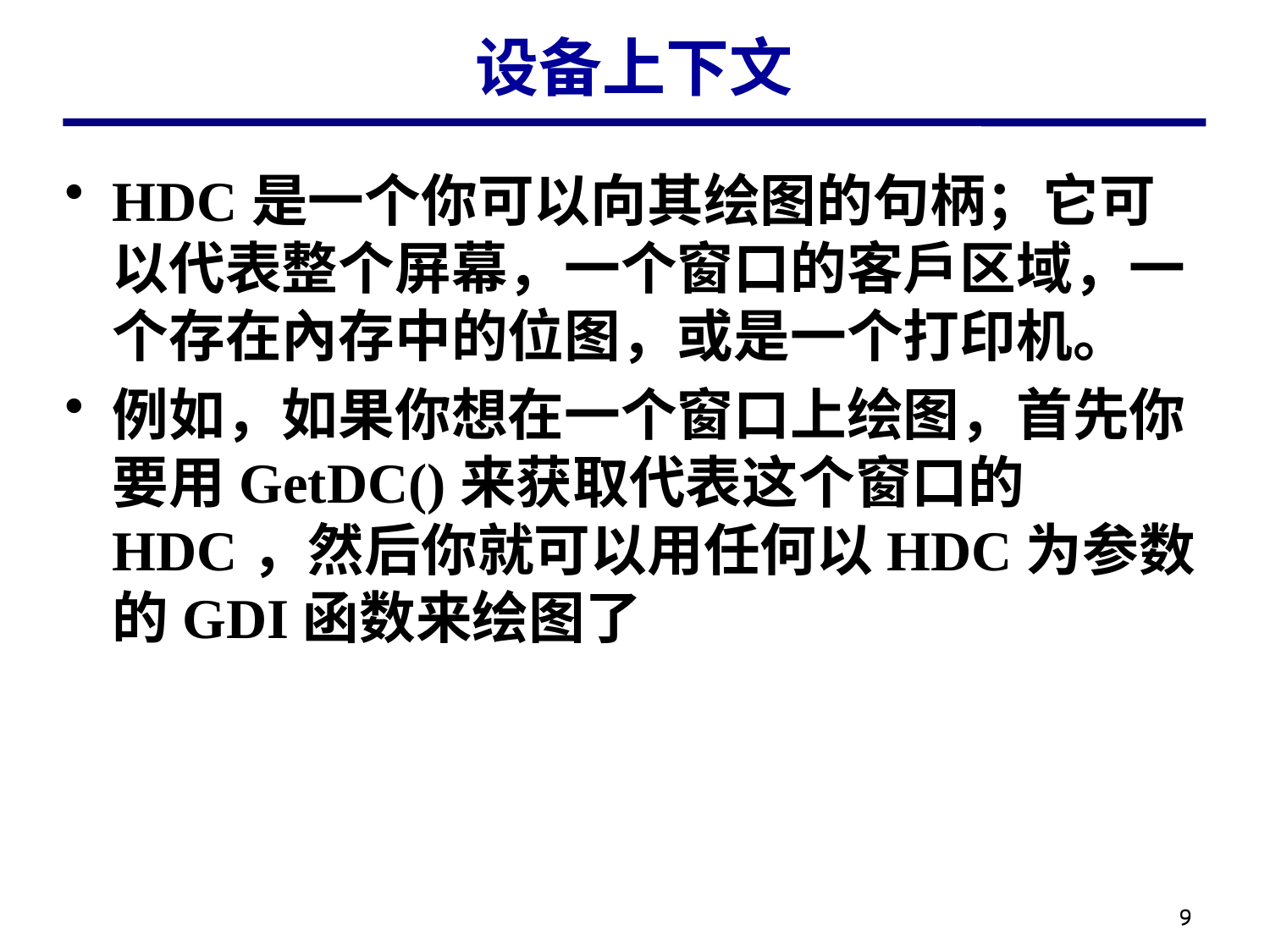

# 设备上下文
HDC是一个你可以向其绘图的句柄；它可以代表整个屏幕，一个窗口的客戶区域，一个存在內存中的位图，或是一个打印机。
例如，如果你想在一个窗口上绘图，首先你要用GetDC()来获取代表这个窗口的HDC，然后你就可以用任何以HDC为参数的GDI函数来绘图了